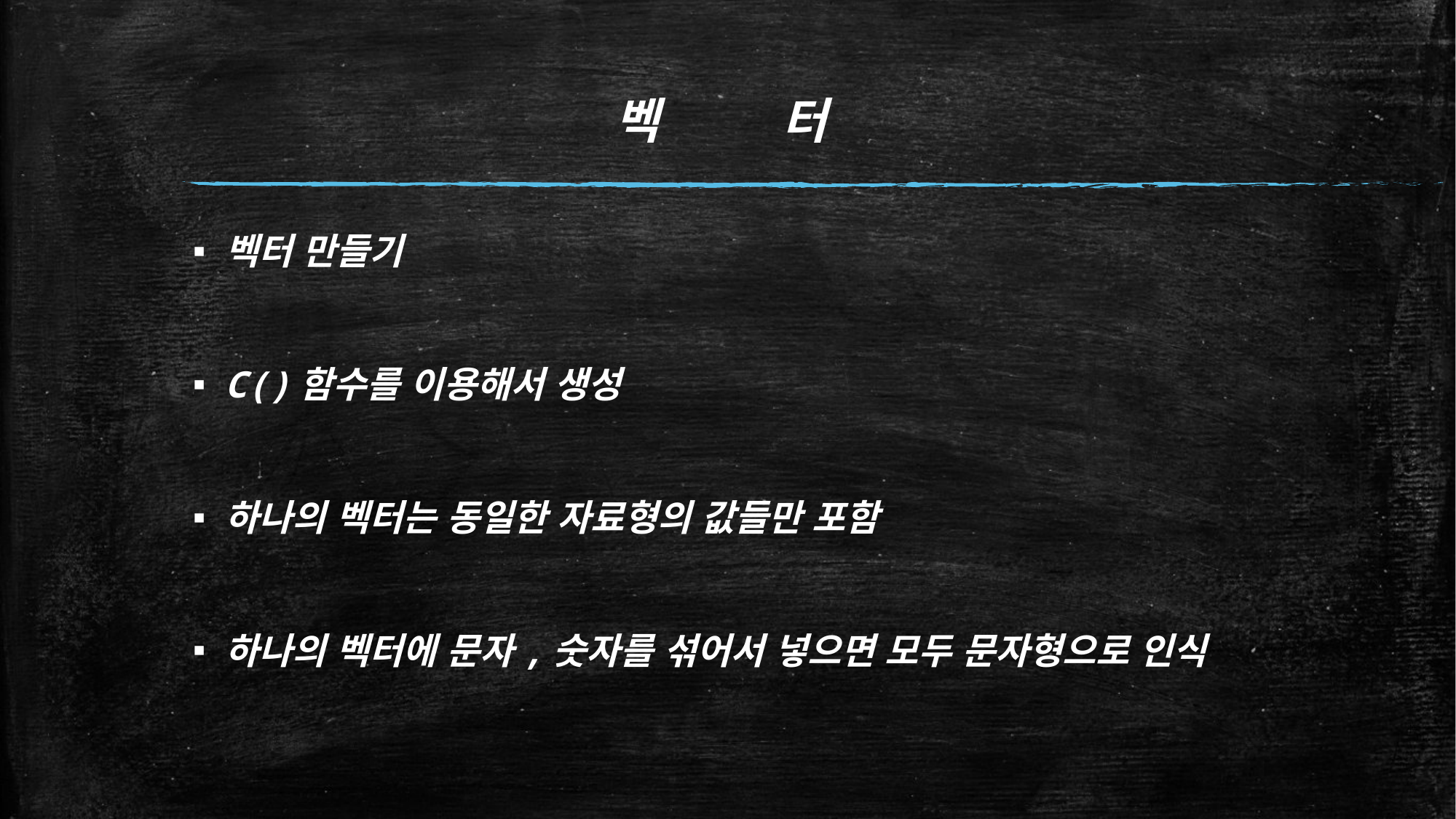

# 벡         터
벡터 만들기

C()함수를 이용해서 생성

하나의 벡터는 동일한 자료형의 값들만 포함

하나의 벡터에 문자,숫자를 섞어서 넣으면 모두 문자형으로 인식